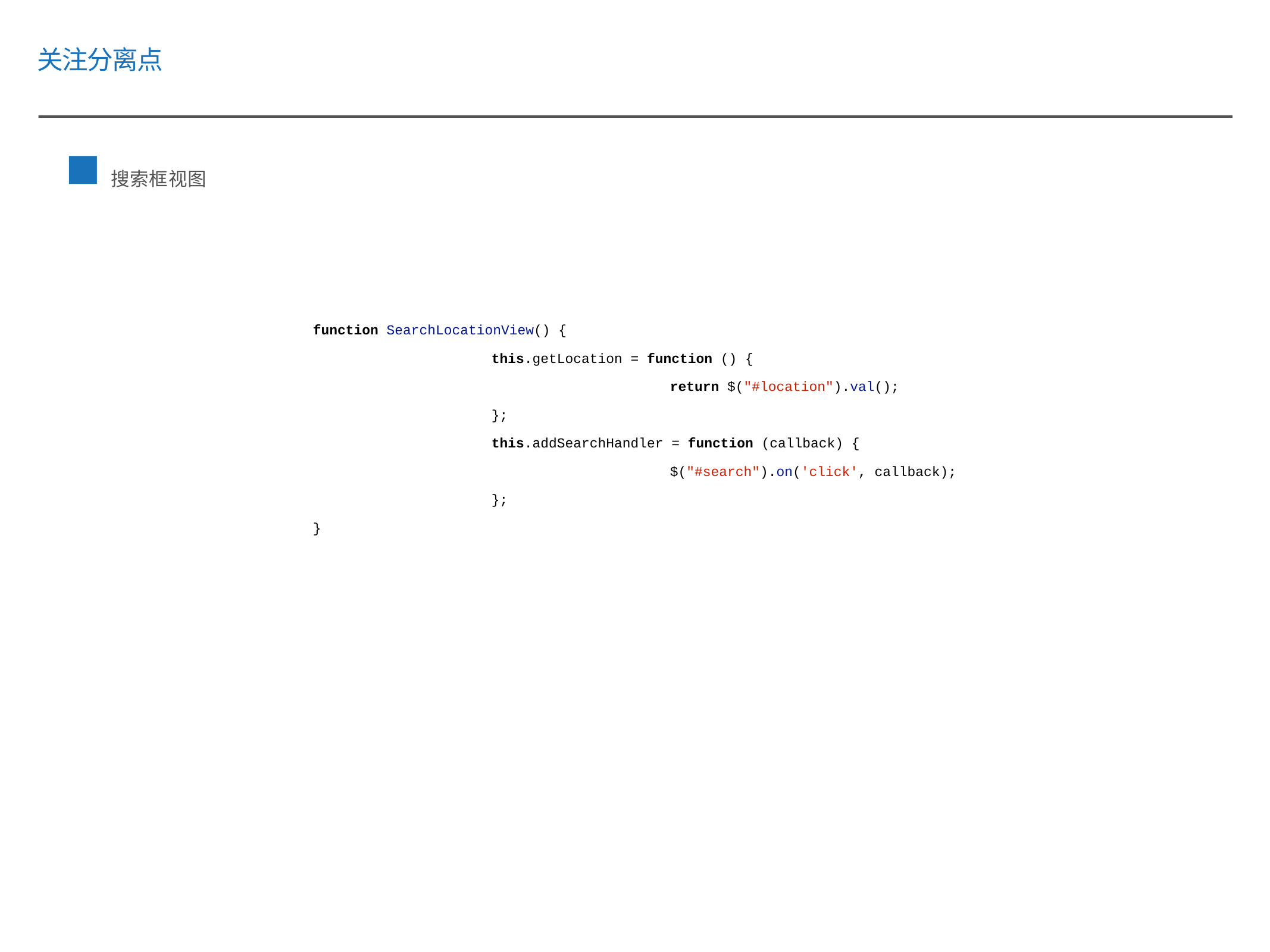

关注分离点
搜索框视图
function SearchLocationView() {
		this.getLocation = function () {
				return $("#location").val();
		};
		this.addSearchHandler = function (callback) {
				$("#search").on('click', callback);
		};
}